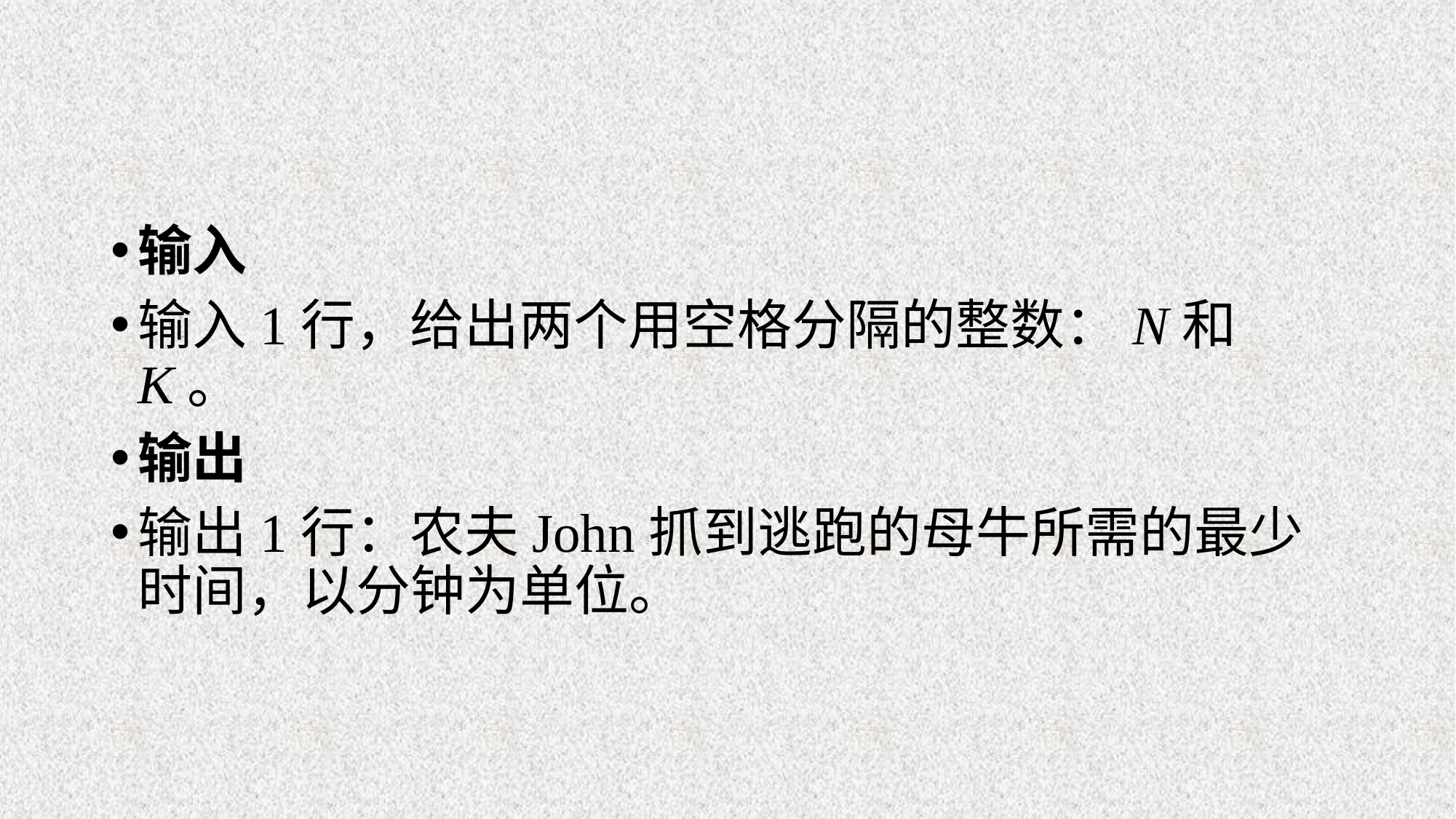

#
输入
输入1行，给出两个用空格分隔的整数：N和K。
输出
输出1行：农夫John抓到逃跑的母牛所需的最少时间，以分钟为单位。